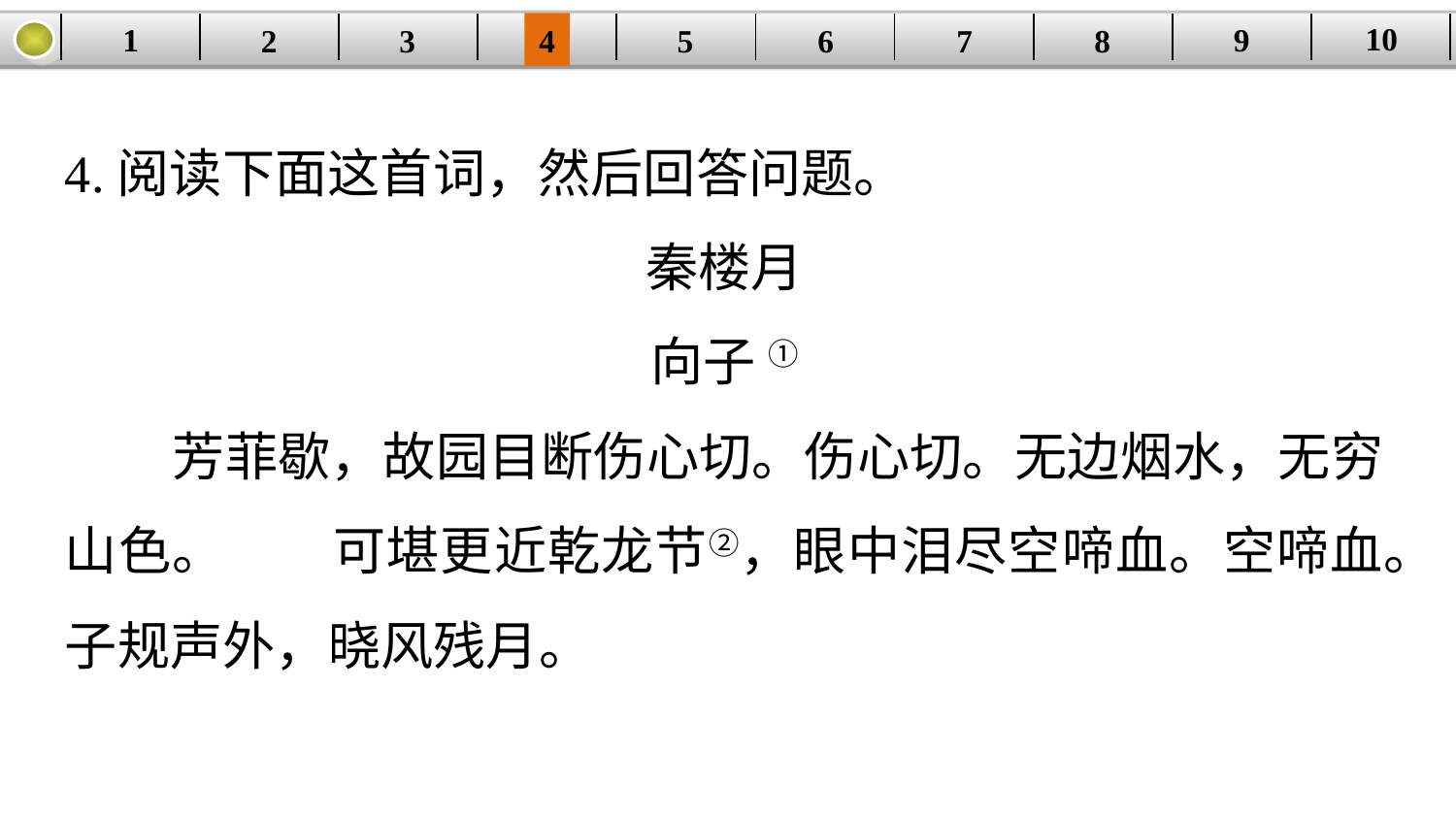

10

9
1
3
4
5
6
8
2
|  |  |  |  |  |  |  |  |  |  |
| --- | --- | --- | --- | --- | --- | --- | --- | --- | --- |
7

4.阅读下面这首词，然后回答问题。
秦楼月
向子 ①
        芳菲歇，故园目断伤心切。伤心切。无边烟水，无穷山色。　　可堪更近乾龙节②，眼中泪尽空啼血。空啼血。子规声外，晓风残月。